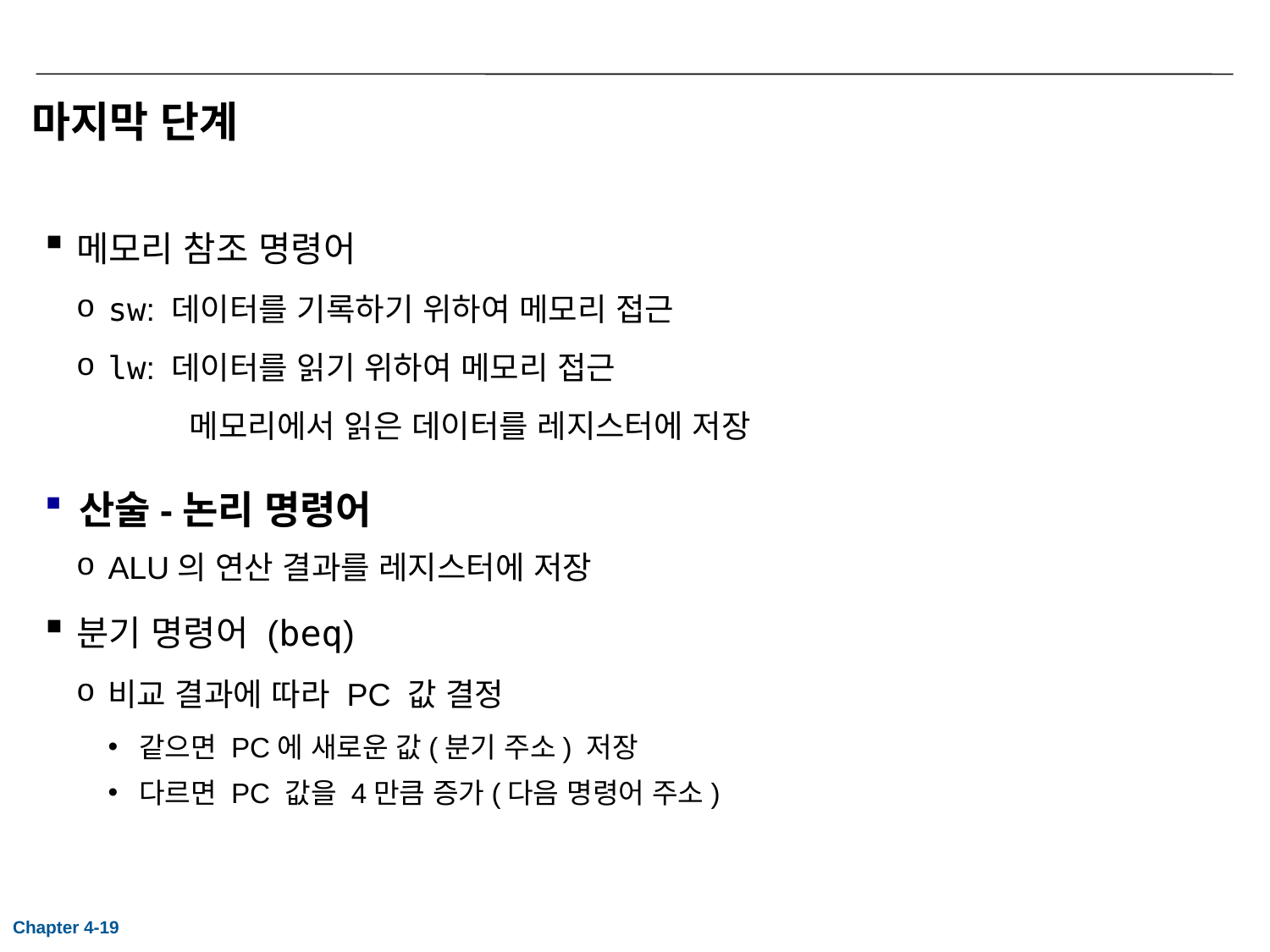

# 마지막 단계
메모리 참조 명령어
sw: 데이터를 기록하기 위하여 메모리 접근
lw: 데이터를 읽기 위하여 메모리 접근
         메모리에서 읽은 데이터를 레지스터에 저장
산술-논리 명령어
ALU의 연산 결과를 레지스터에 저장
분기 명령어 (beq)
비교 결과에 따라 PC 값 결정
같으면 PC에 새로운 값(분기 주소) 저장
다르면 PC 값을 4만큼 증가(다음 명령어 주소)
Chapter 4-19